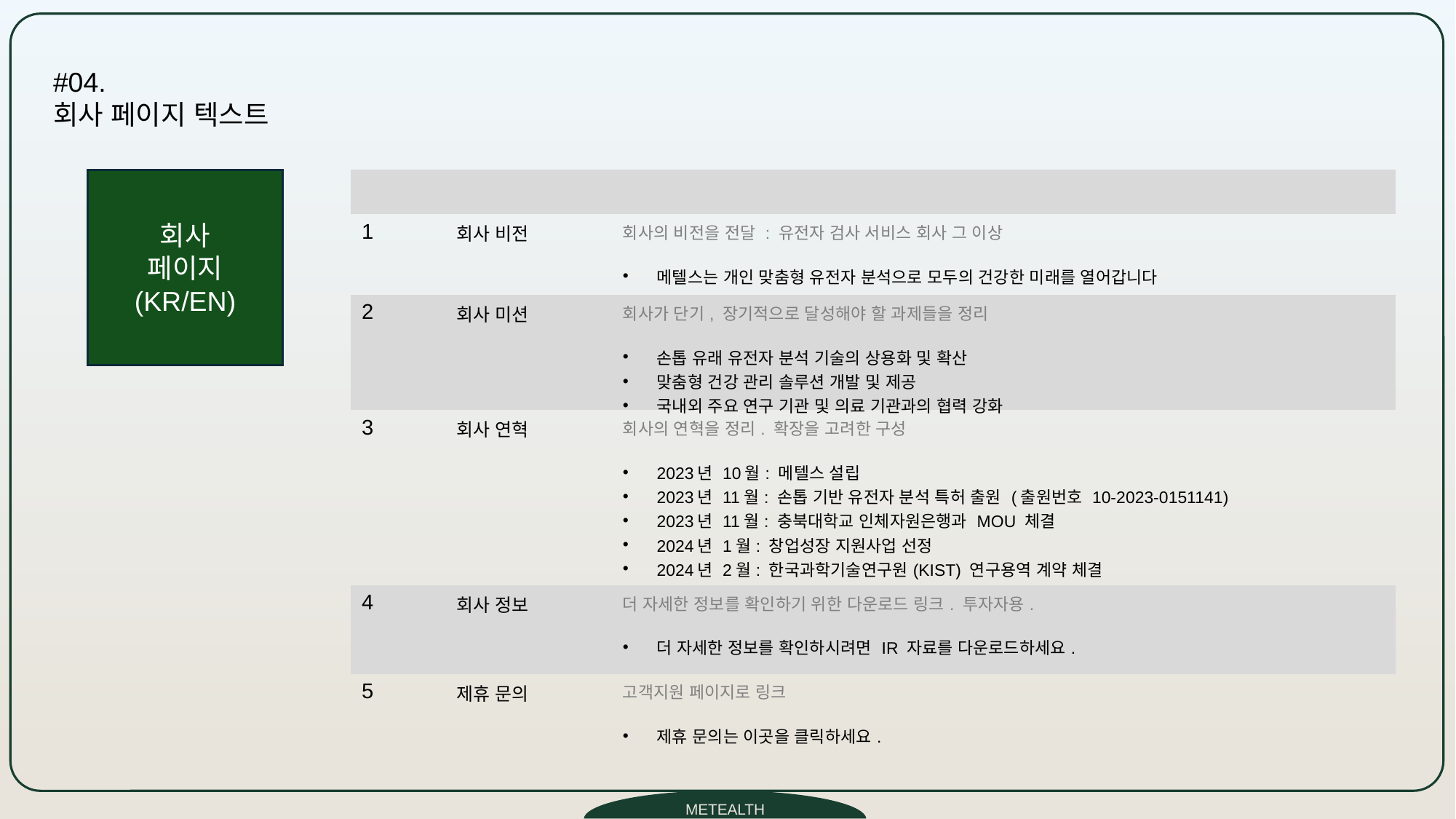

#04.
회사 페이지 텍스트

회사
페이지
(KR/EN)
|  |  |  |
| --- | --- | --- |
| 1 | 회사 비전 | 회사의 비전을 전달 : 유전자 검사 서비스 회사 그 이상 |
|  |  | 메텔스는 개인 맞춤형 유전자 분석으로 모두의 건강한 미래를 열어갑니다 |
| 2 | 회사 미션 | 회사가 단기, 장기적으로 달성해야 할 과제들을 정리 |
|  |  | 손톱 유래 유전자 분석 기술의 상용화 및 확산 맞춤형 건강 관리 솔루션 개발 및 제공 국내외 주요 연구 기관 및 의료 기관과의 협력 강화 |
| 3 | 회사 연혁 | 회사의 연혁을 정리. 확장을 고려한 구성 |
|  |  | 2023년 10월: 메텔스 설립 2023년 11월: 손톱 기반 유전자 분석 특허 출원 (출원번호 10-2023-0151141) 2023년 11월: 충북대학교 인체자원은행과 MOU 체결 2024년 1월: 창업성장 지원사업 선정 2024년 2월: 한국과학기술연구원(KIST) 연구용역 계약 체결 2024년 4월: 대전·충청 혁신 창업랩 1기 선정 |
| 4 | 회사 정보 | 더 자세한 정보를 확인하기 위한 다운로드 링크. 투자자용. |
|  |  | 더 자세한 정보를 확인하시려면 IR 자료를 다운로드하세요. |
| 5 | 제휴 문의 | 고객지원 페이지로 링크 |
|  |  | 제휴 문의는 이곳을 클릭하세요. |
METEALTH